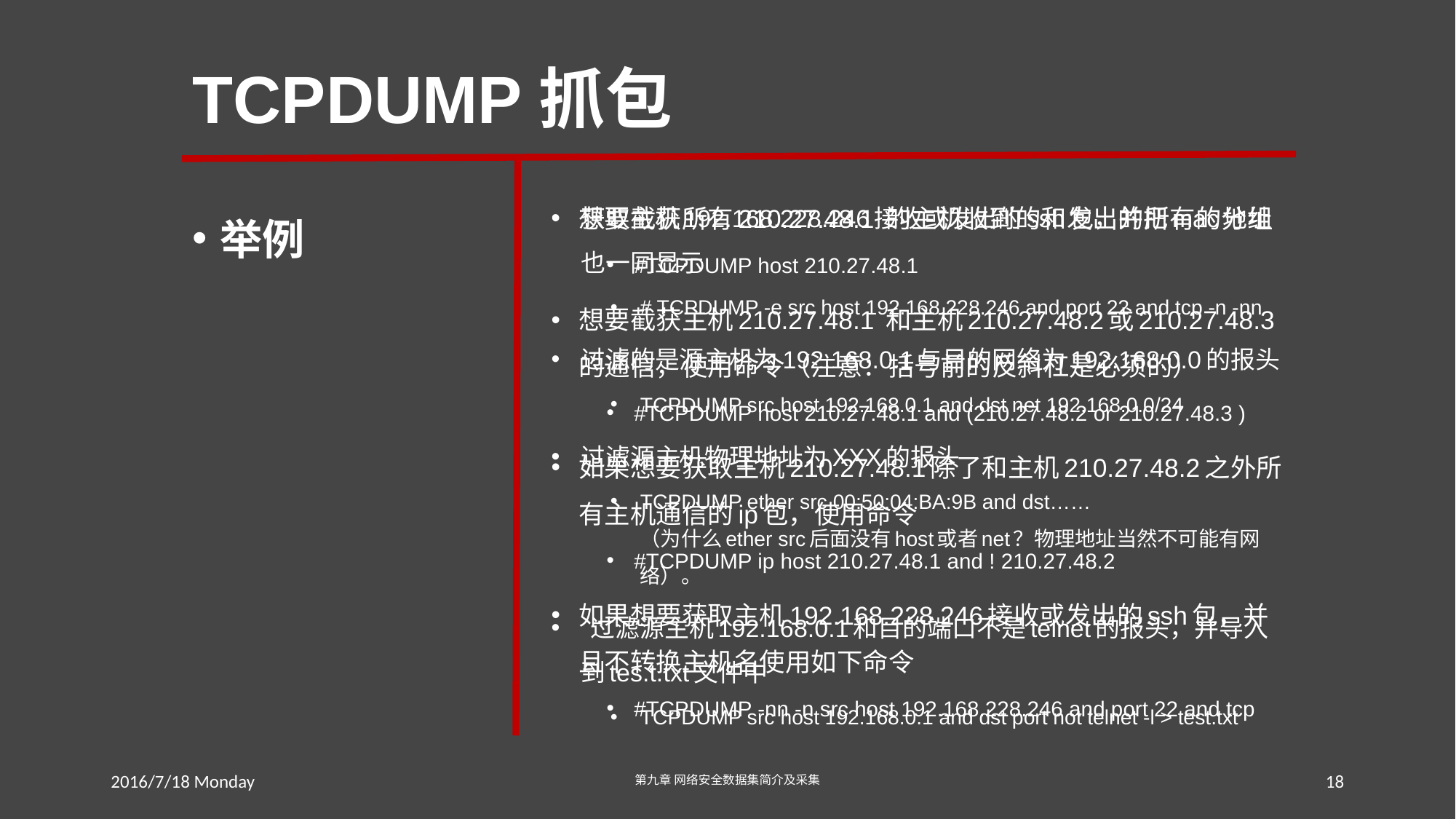

# TCPDUMP抓包
举例
想要截获所有210.27.48.1 的主机收到的和发出的所有的分组
#TCPDUMP host 210.27.48.1
想要截获主机210.27.48.1 和主机210.27.48.2或210.27.48.3的通信，使用命令（注意：括号前的反斜杠是必须的）
#TCPDUMP host 210.27.48.1 and (210.27.48.2 or 210.27.48.3 )
如果想要获取主机210.27.48.1除了和主机210.27.48.2之外所有主机通信的ip包，使用命令
#TCPDUMP ip host 210.27.48.1 and ! 210.27.48.2
如果想要获取主机192.168.228.246接收或发出的ssh包，并且不转换主机名使用如下命令
#TCPDUMP -nn -n src host 192.168.228.246 and port 22 and tcp

获取主机192.168.228.246接收或发出的ssh包，并把mac地址也一同显示
# TCPDUMP -e src host 192.168.228.246 and port 22 and tcp -n -nn
过滤的是源主机为192.168.0.1与目的网络为192.168.0.0的报头
TCPDUMP src host 192.168.0.1 and dst net 192.168.0.0/24
过滤源主机物理地址为XXX的报头
TCPDUMP ether src 00:50:04:BA:9B and dst……
（为什么ether src后面没有host或者net？物理地址当然不可能有网络）。
 过滤源主机192.168.0.1和目的端口不是telnet的报头，并导入到tes.t.txt文件中
TCPDUMP src host 192.168.0.1 and dst port not telnet -l > test.txt
2016/7/18 Monday
第九章 网络安全数据集简介及采集
18